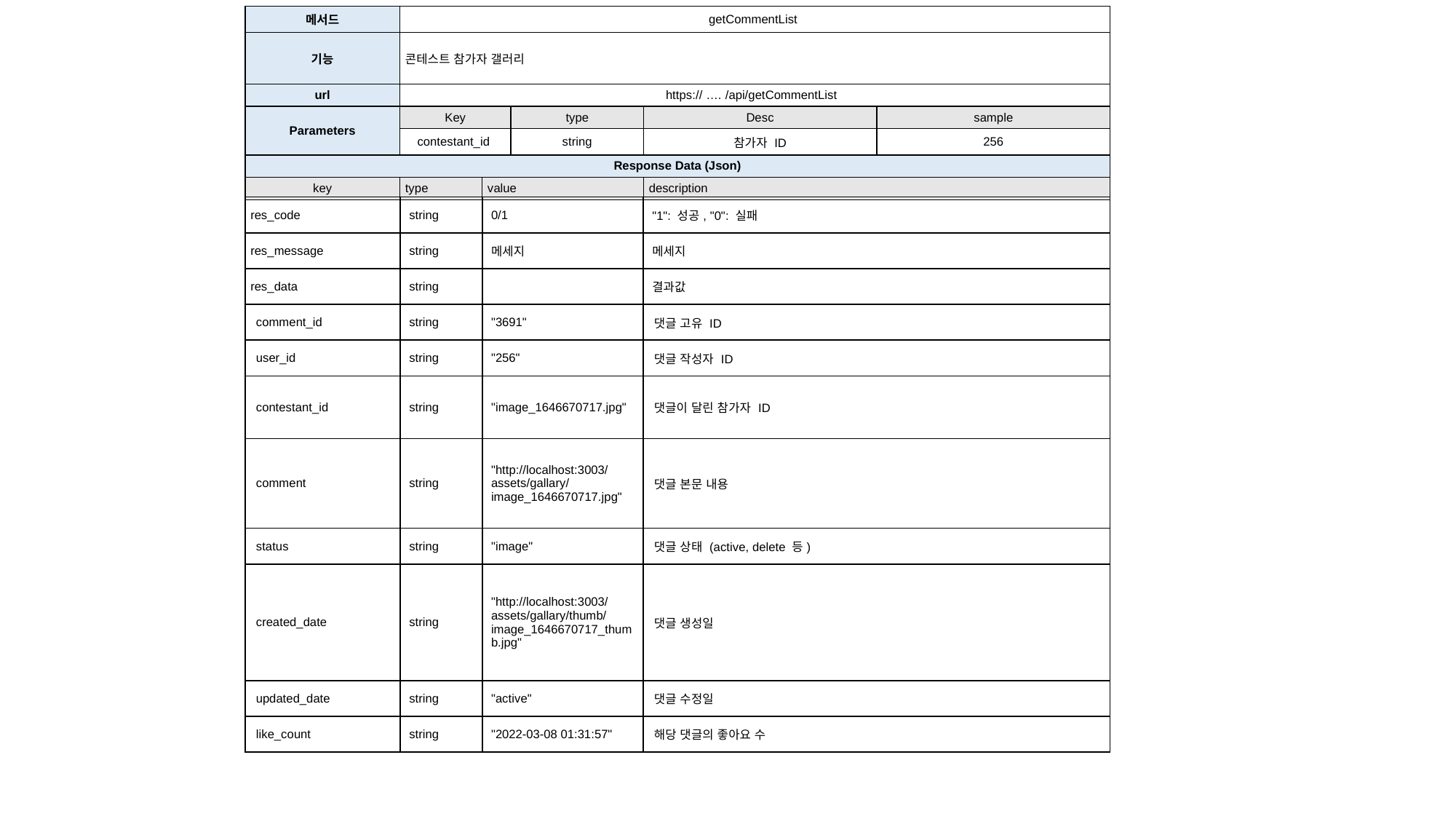

| 메서드 | getCommentList |  |  |  |  |
| --- | --- | --- | --- | --- | --- |
| 기능 | 콘테스트 참가자 갤러리 |  |  |  |  |
| url | https:// …. /api/getCommentList |  |  |  |  |
| Parameters | Key | type | type | Desc | sample |
|  | contestant\_id |  | string | 참가자 ID | 256 |
| Response Data (Json) |  |  |  |  |  |
| key | type | value |  | description |  |
| res\_code | string | 0/1 | "1": 성공, "0": 실패 |
| --- | --- | --- | --- |
| res\_message | string | 메세지 | 메세지 |
| res\_data | string |  | 결과값 |
| comment\_id | string | "3691" | 댓글 고유 ID |
| user\_id | string | "256" | 댓글 작성자 ID |
| contestant\_id | string | "image\_1646670717.jpg" | 댓글이 달린 참가자 ID |
| comment | string | "http://localhost:3003/assets/gallary/image\_1646670717.jpg" | 댓글 본문 내용 |
| status | string | "image" | 댓글 상태 (active, delete 등) |
| created\_date | string | "http://localhost:3003/assets/gallary/thumb/image\_1646670717\_thumb.jpg" | 댓글 생성일 |
| updated\_date | string | "active" | 댓글 수정일 |
| like\_count | string | "2022-03-08 01:31:57" | 해당 댓글의 좋아요 수 |